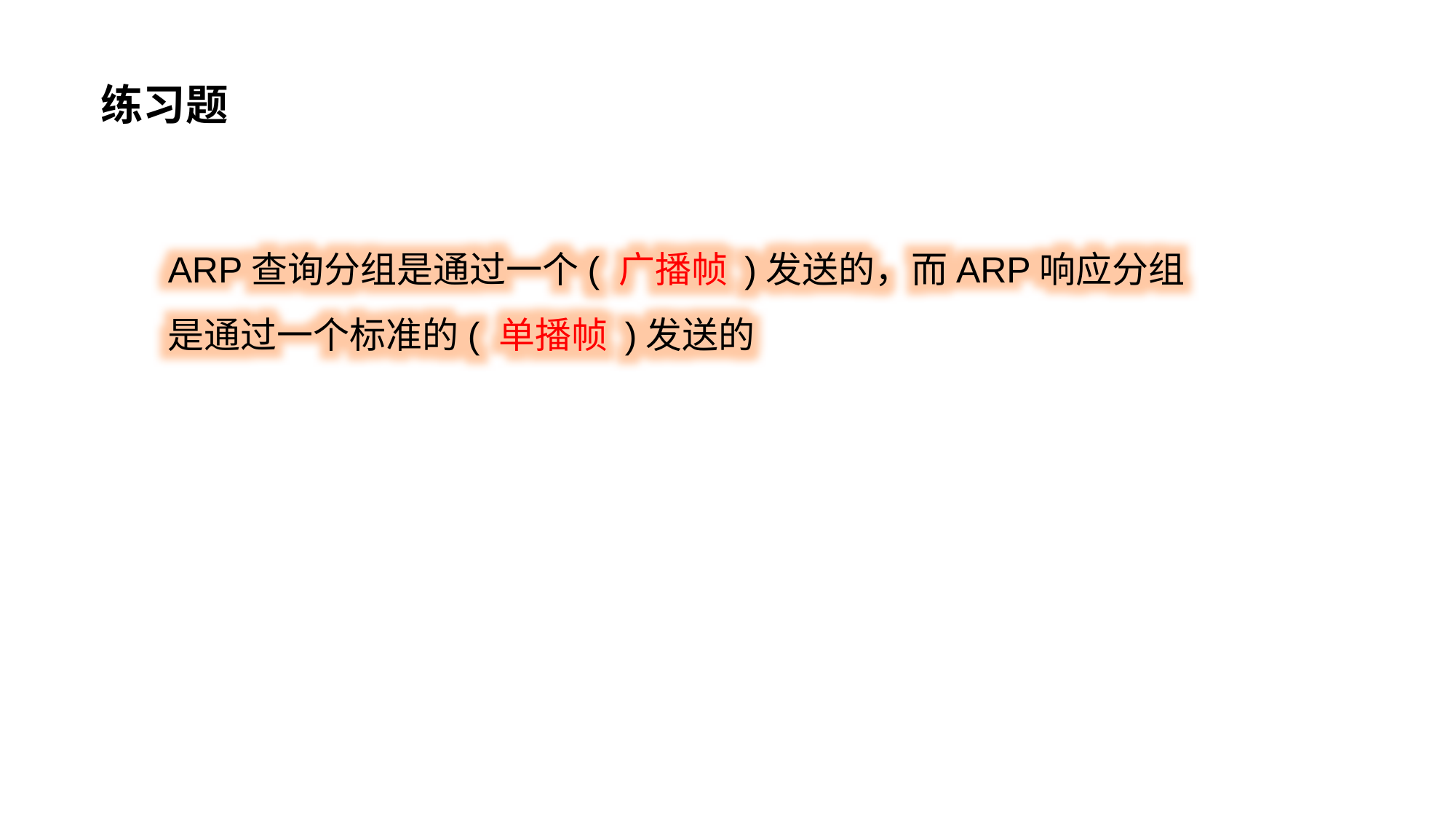

练习题
ARP查询分组是通过一个( 广播帧 )发送的，而ARP响应分组是通过一个标准的( 单播帧 )发送的